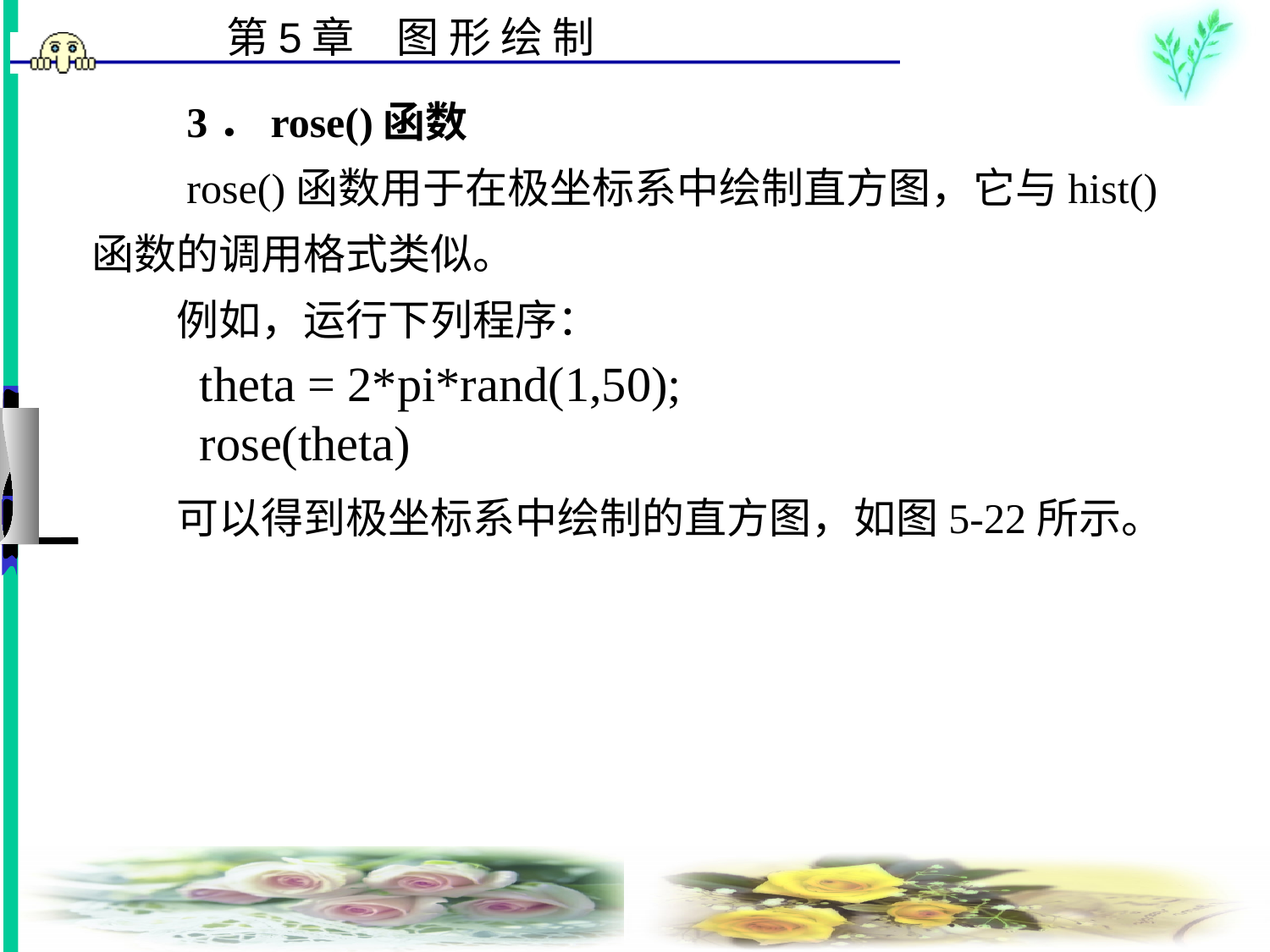

# 3．rose()函数 　　rose()函数用于在极坐标系中绘制直方图，它与hist()函数的调用格式类似。 　　例如，运行下列程序： 　　 　　可以得到极坐标系中绘制的直方图，如图5-22所示。
theta = 2*pi*rand(1,50);
rose(theta)